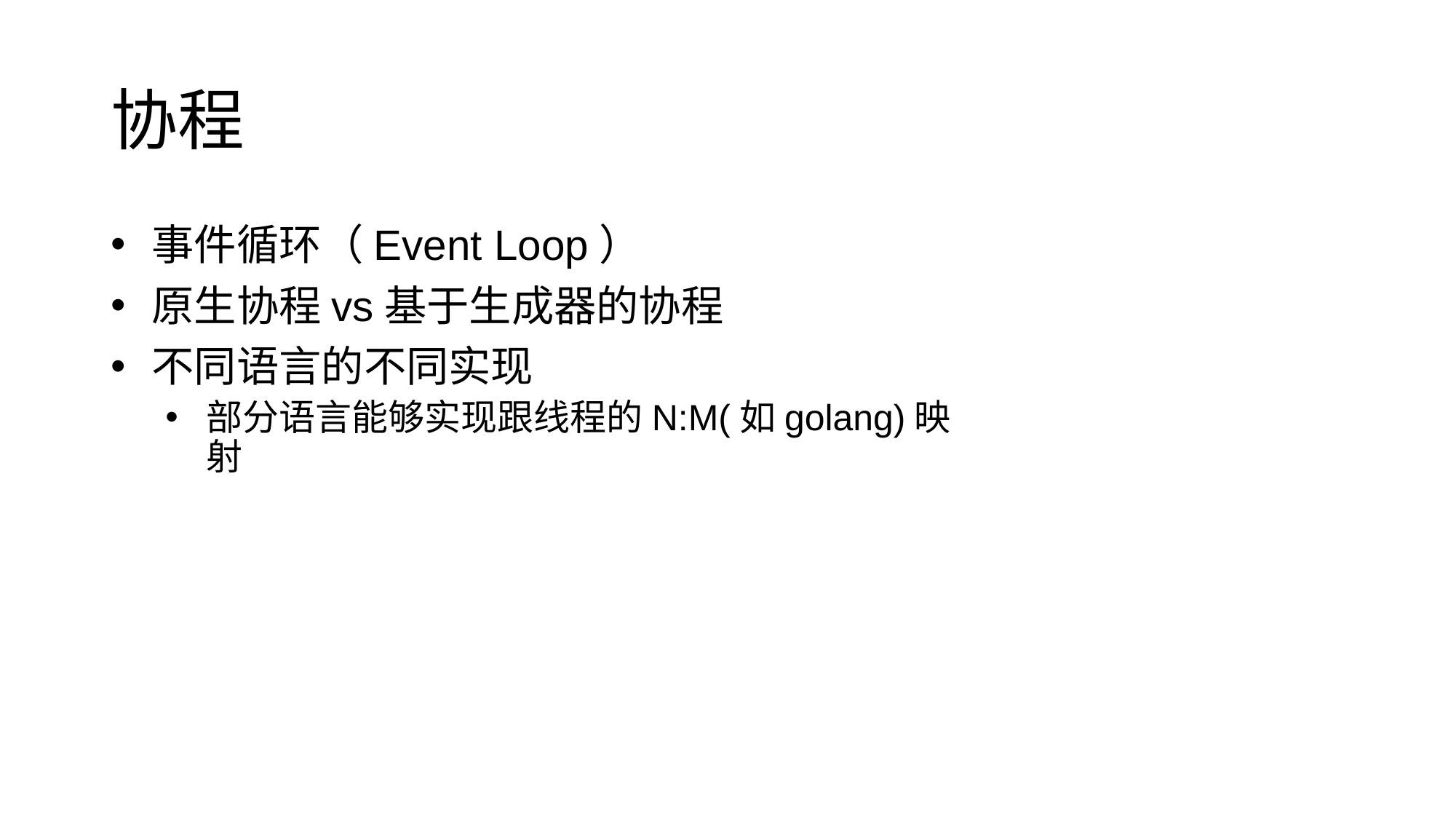

# 协程
事件循环（Event Loop）
原生协程vs基于生成器的协程
不同语言的不同实现
部分语言能够实现跟线程的N:M(如golang)映射